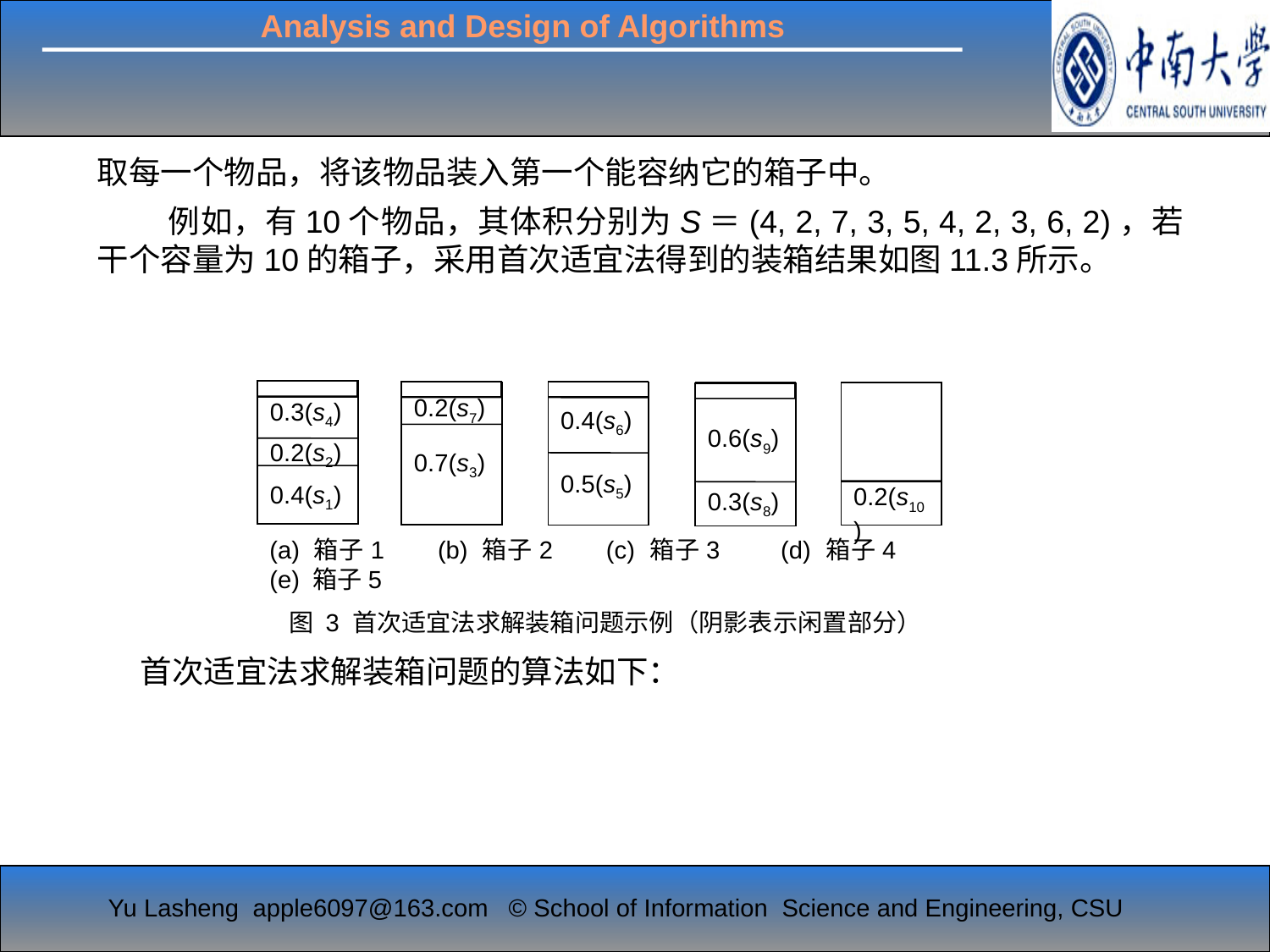

取每一个物品，将该物品装入第一个能容纳它的箱子中。
        例如，有10个物品，其体积分别为S＝(4, 2, 7, 3, 5, 4, 2, 3, 6, 2)，若干个容量为10的箱子，采用首次适宜法得到的装箱结果如图11.3所示。

0.3(s4)
0.2(s2)
0.4(s1)

0.2(s7)
0.7(s3)
0.4(s6)

0.5(s5)

0.2(s10)

0.6(s9)

0.3(s8)

(a) 箱子1       (b) 箱子2       (c) 箱子3        (d) 箱子4       (e) 箱子5
图 3 首次适宜法求解装箱问题示例（阴影表示闲置部分）
  首次适宜法求解装箱问题的算法如下：